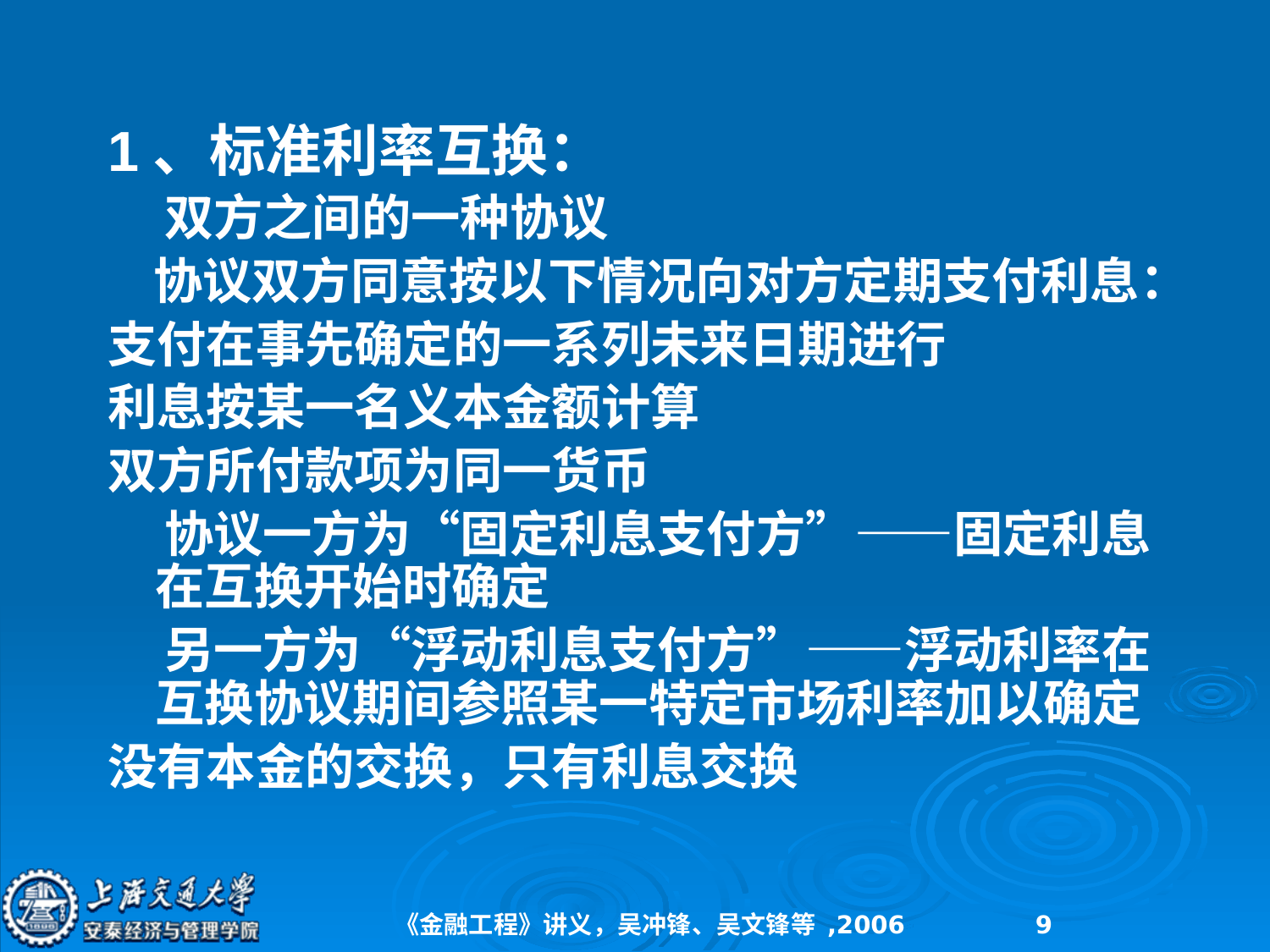

1、标准利率互换：
    双方之间的一种协议
   协议双方同意按以下情况向对方定期支付利息：
支付在事先确定的一系列未来日期进行
利息按某一名义本金额计算
双方所付款项为同一货币
    协议一方为“固定利息支付方”——固定利息在互换开始时确定
    另一方为“浮动利息支付方”——浮动利率在互换协议期间参照某一特定市场利率加以确定
没有本金的交换，只有利息交换